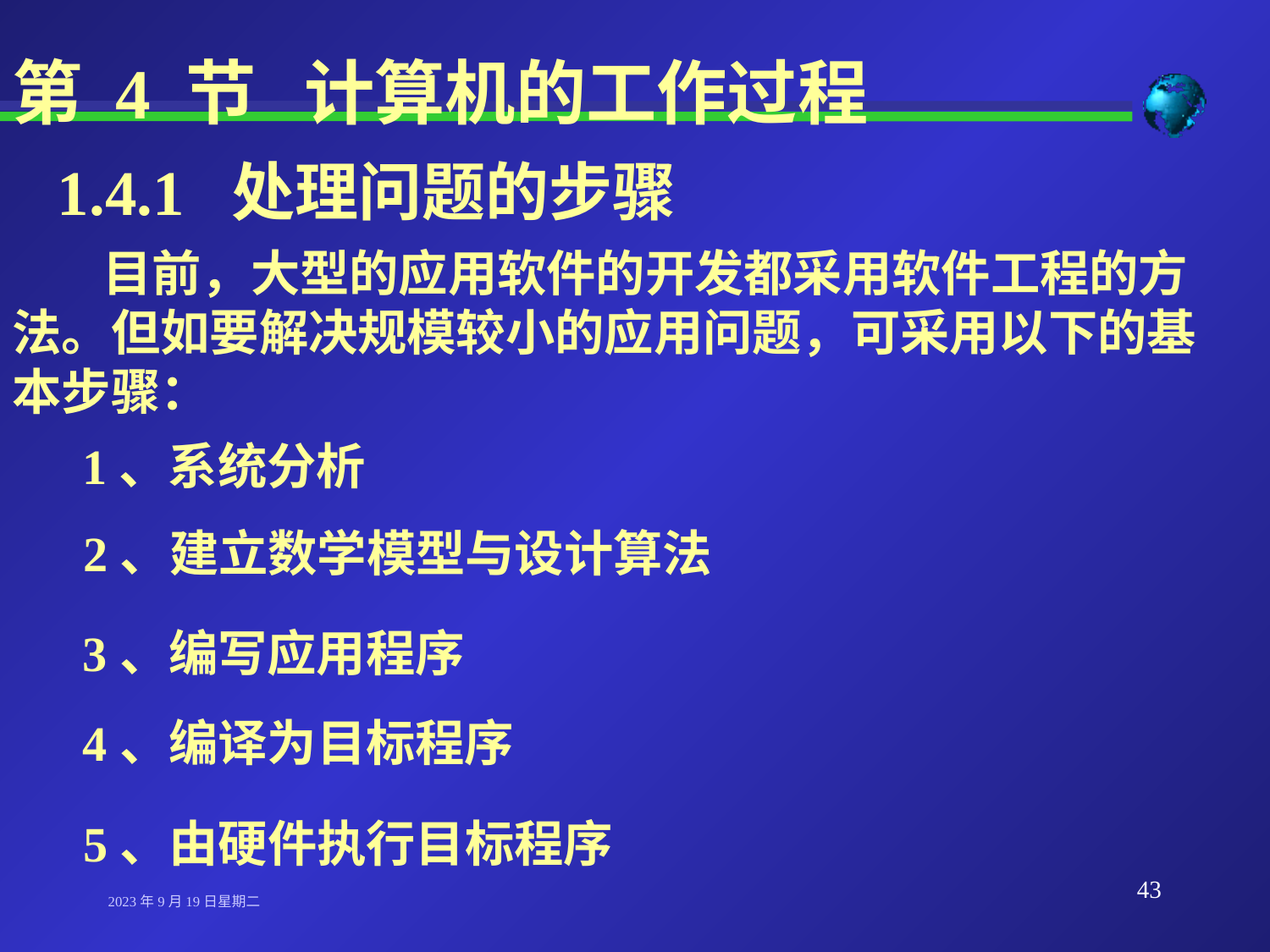

第 4 节   计算机的工作过程
1.4.1  处理问题的步骤
       目前，大型的应用软件的开发都采用软件工程的方法。但如要解决规模较小的应用问题，可采用以下的基本步骤：
1、系统分析
2、建立数学模型与设计算法
3、编写应用程序
4、编译为目标程序
5、由硬件执行目标程序
43
2023年9月19日星期二